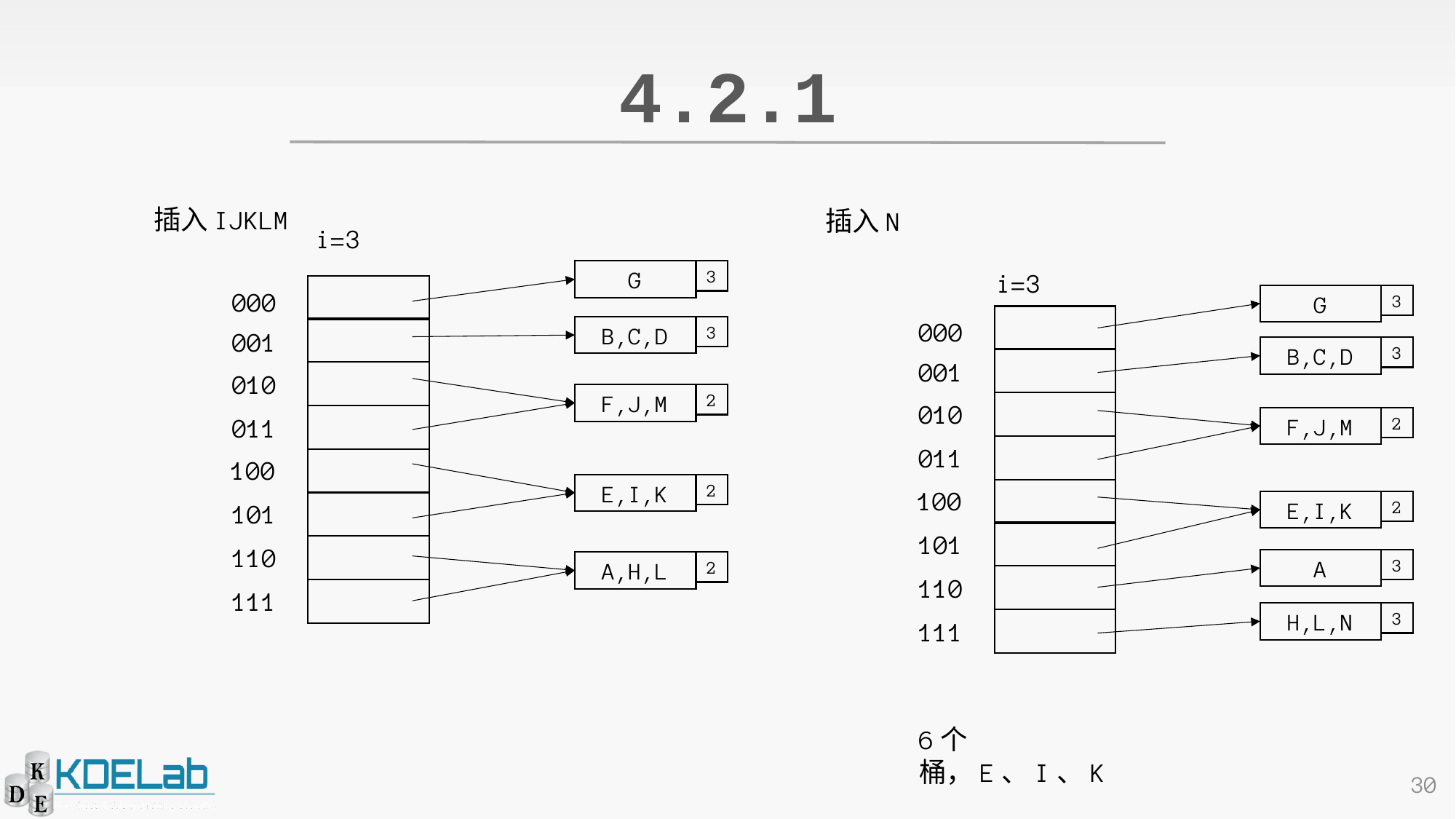

# 4.2.1
插入IJKLM
G
3

000
001
010
011
100
101
110
111
B,C,D
3
F,J,M
2
E,I,K
2
A,H,L
2
插入N
i=3
G
3

000
001
010
011
100
101
110
111
B,C,D
3
F,J,M
2
E,I,K
2
A
3
H,L,N
3
i=3
6个桶，E、I、K
30